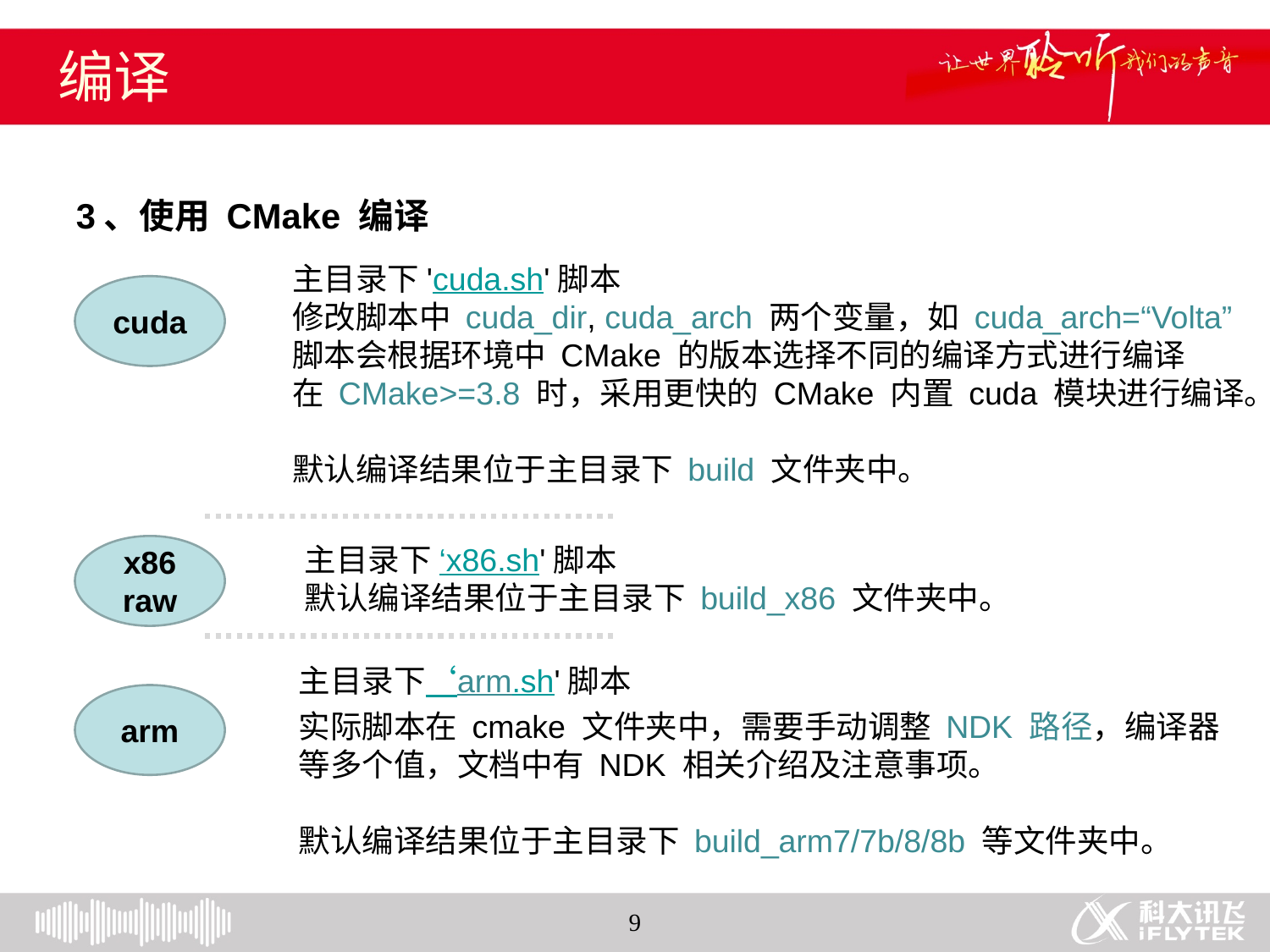

编译
3、使用 CMake 编译
主目录下'cuda.sh'脚本
修改脚本中 cuda_dir, cuda_arch 两个变量，如 cuda_arch=“Volta”
脚本会根据环境中 CMake 的版本选择不同的编译方式进行编译
在 CMake>=3.8 时，采用更快的 CMake 内置 cuda 模块进行编译。

默认编译结果位于主目录下 build 文件夹中。
cuda
主目录下‘x86.sh'脚本
默认编译结果位于主目录下 build_x86 文件夹中。
x86
raw
主目录下‘arm.sh'脚本
实际脚本在 cmake 文件夹中，需要手动调整 NDK 路径，编译器
等多个值，文档中有 NDK 相关介绍及注意事项。

默认编译结果位于主目录下 build_arm7/7b/8/8b 等文件夹中。
arm
9